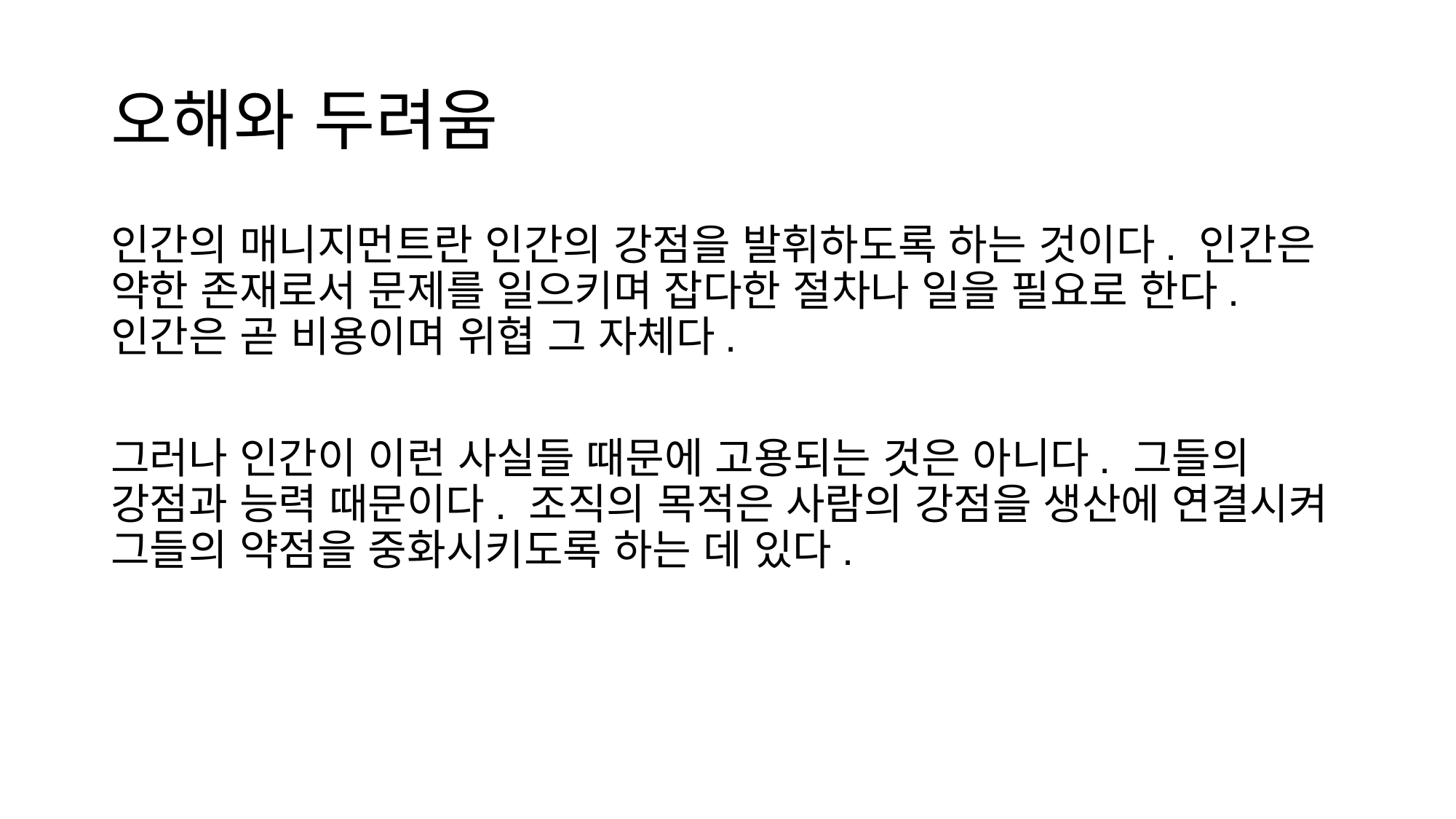

# 오해와 두려움
인간의 매니지먼트란 인간의 강점을 발휘하도록 하는 것이다. 인간은 약한 존재로서 문제를 일으키며 잡다한 절차나 일을 필요로 한다. 인간은 곧 비용이며 위협 그 자체다.

그러나 인간이 이런 사실들 때문에 고용되는 것은 아니다. 그들의 강점과 능력 때문이다. 조직의 목적은 사람의 강점을 생산에 연결시켜 그들의 약점을 중화시키도록 하는 데 있다.